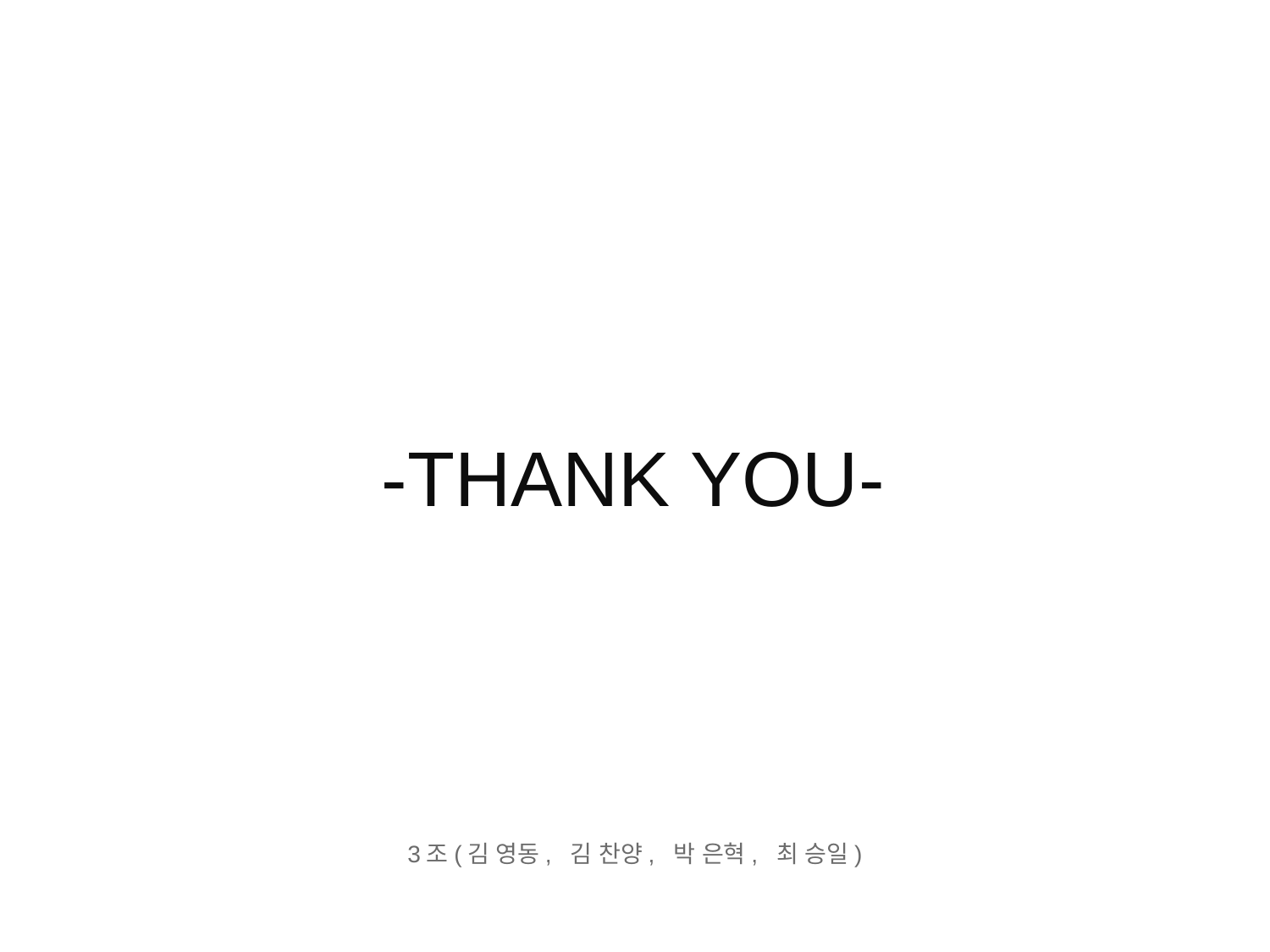

-THANK YOU-
3조(김 영동,  김 찬양,  박 은혁,  최 승일)